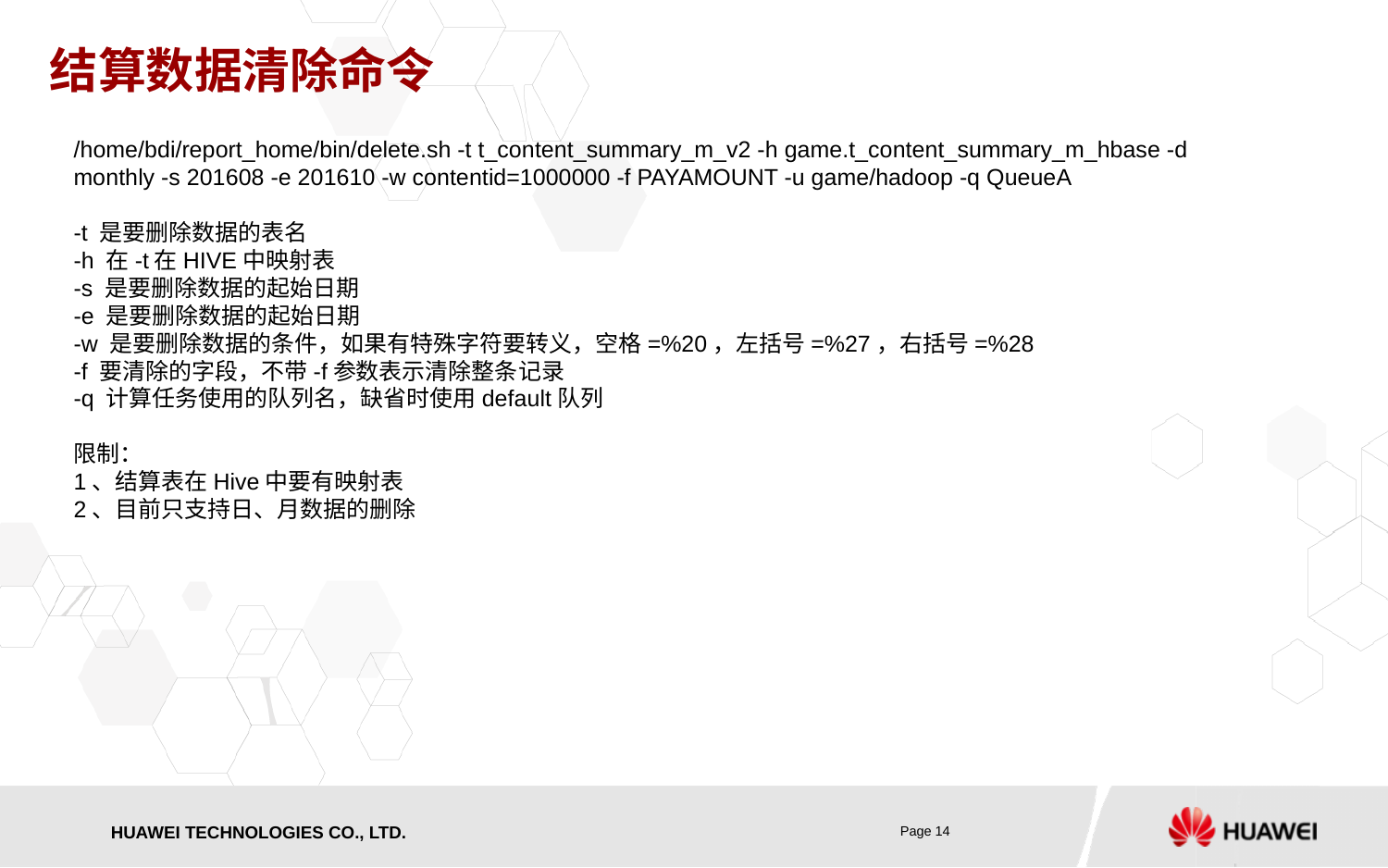

# 结算数据清除命令
/home/bdi/report_home/bin/delete.sh -t t_content_summary_m_v2 -h game.t_content_summary_m_hbase -d monthly -s 201608 -e 201610 -w contentid=1000000 -f PAYAMOUNT -u game/hadoop -q QueueA
-t 是要删除数据的表名
-h 在-t在HIVE中映射表
-s 是要删除数据的起始日期
-e 是要删除数据的起始日期
-w 是要删除数据的条件，如果有特殊字符要转义，空格=%20，左括号=%27，右括号=%28
-f 要清除的字段，不带-f参数表示清除整条记录
-q 计算任务使用的队列名，缺省时使用default队列

限制：
1、结算表在Hive中要有映射表
2、目前只支持日、月数据的删除